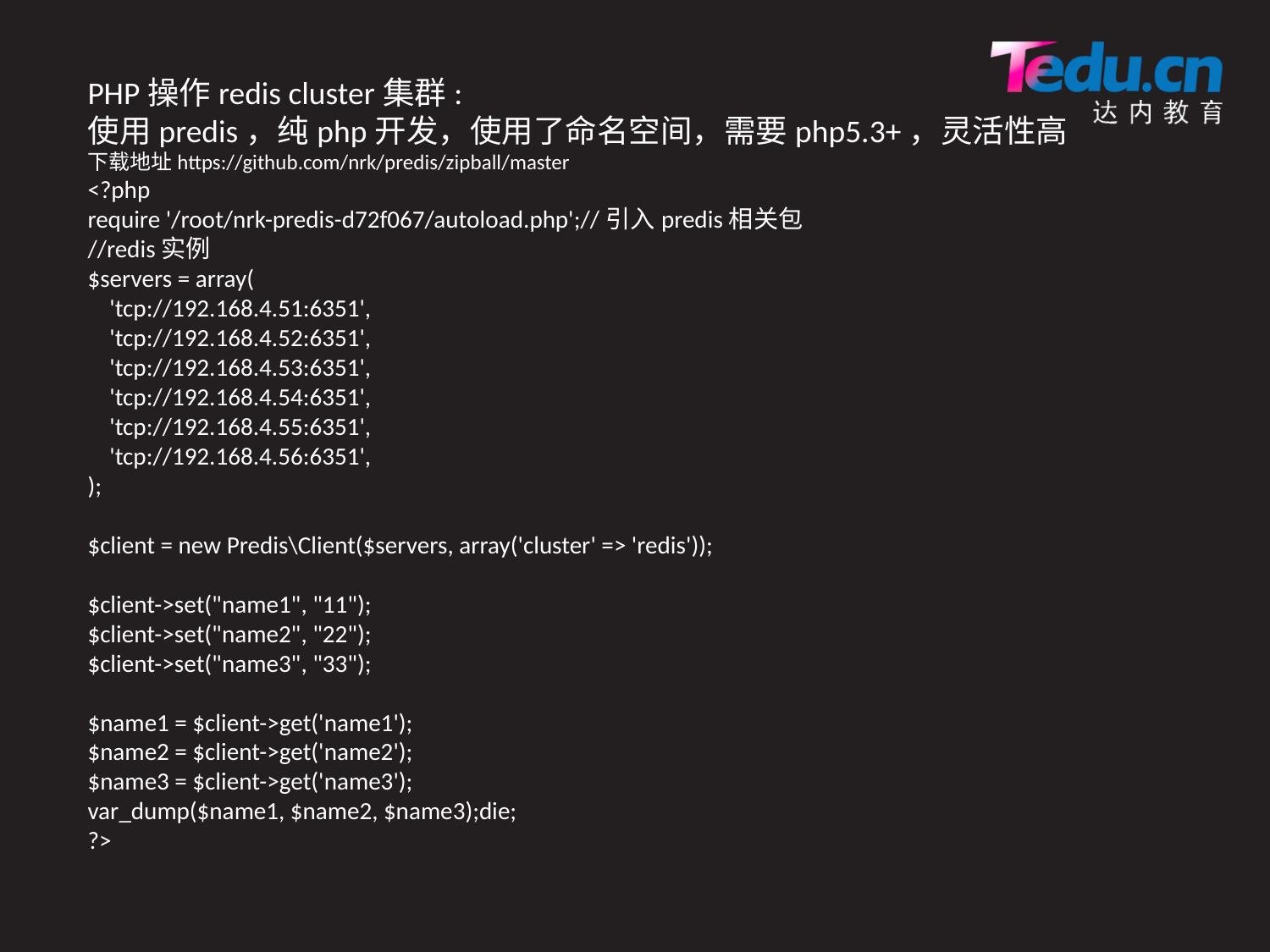

PHP操作redis cluster集群:
使用predis，纯php开发，使用了命名空间，需要php5.3+，灵活性高
下载地址https://github.com/nrk/predis/zipball/master
<?php
require '/root/nrk-predis-d72f067/autoload.php';//引入predis相关包
//redis实例
$servers = array(
    'tcp://192.168.4.51:6351',
    'tcp://192.168.4.52:6351',
    'tcp://192.168.4.53:6351',
    'tcp://192.168.4.54:6351',
    'tcp://192.168.4.55:6351',
    'tcp://192.168.4.56:6351',
);

$client = new Predis\Client($servers, array('cluster' => 'redis'));

$client->set("name1", "11");
$client->set("name2", "22");
$client->set("name3", "33");

$name1 = $client->get('name1');
$name2 = $client->get('name2');
$name3 = $client->get('name3');
var_dump($name1, $name2, $name3);die;
?>